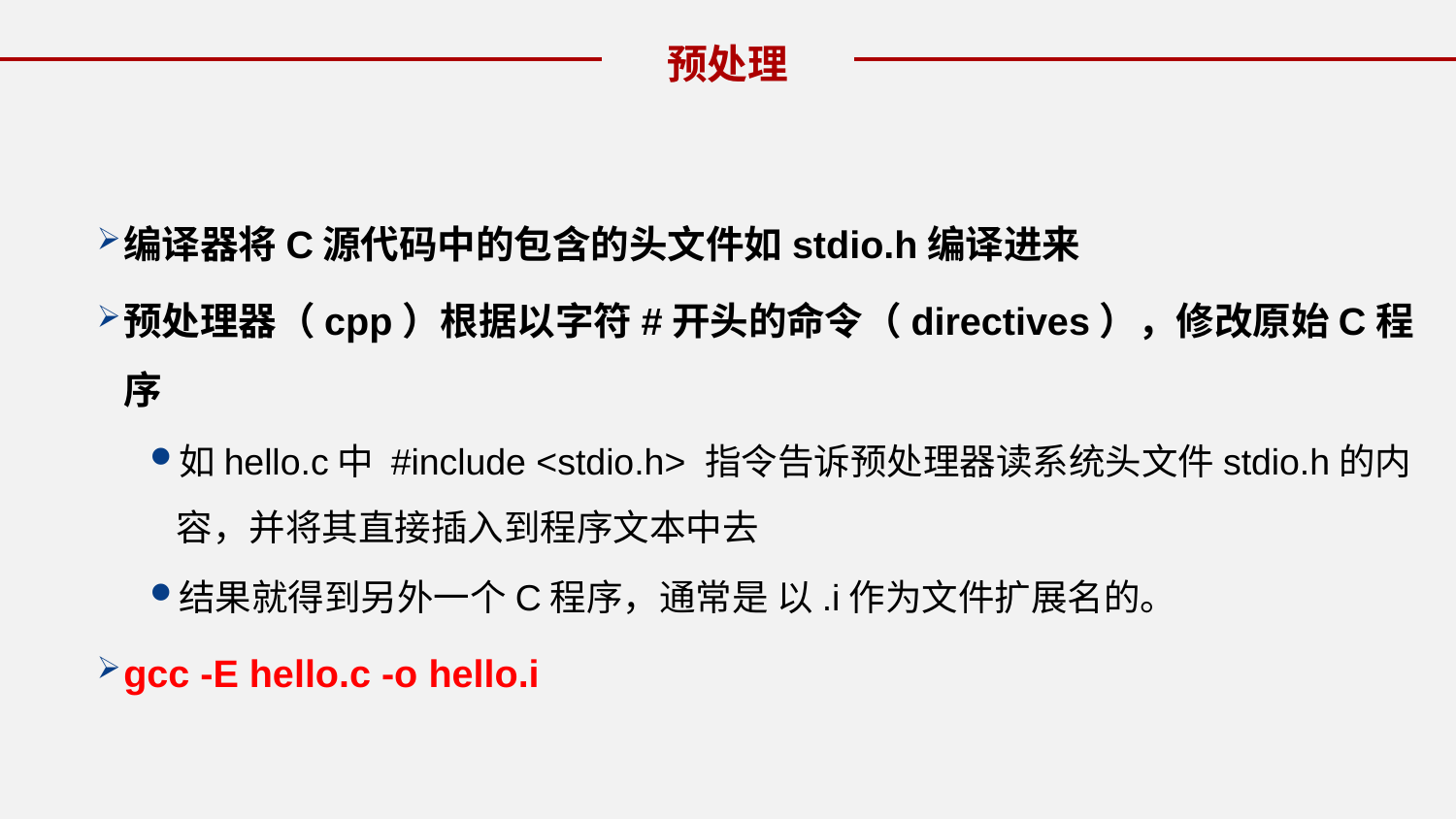

预处理
编译器将C源代码中的包含的头文件如stdio.h编译进来
预处理器（cpp）根据以字符#开头的命令（directives），修改原始C程序
如hello.c中 #include <stdio.h> 指令告诉预处理器读系统头文件stdio.h的内容，并将其直接插入到程序文本中去
结果就得到另外一个C程序，通常是 以.i作为文件扩展名的。
gcc -E hello.c -o hello.i